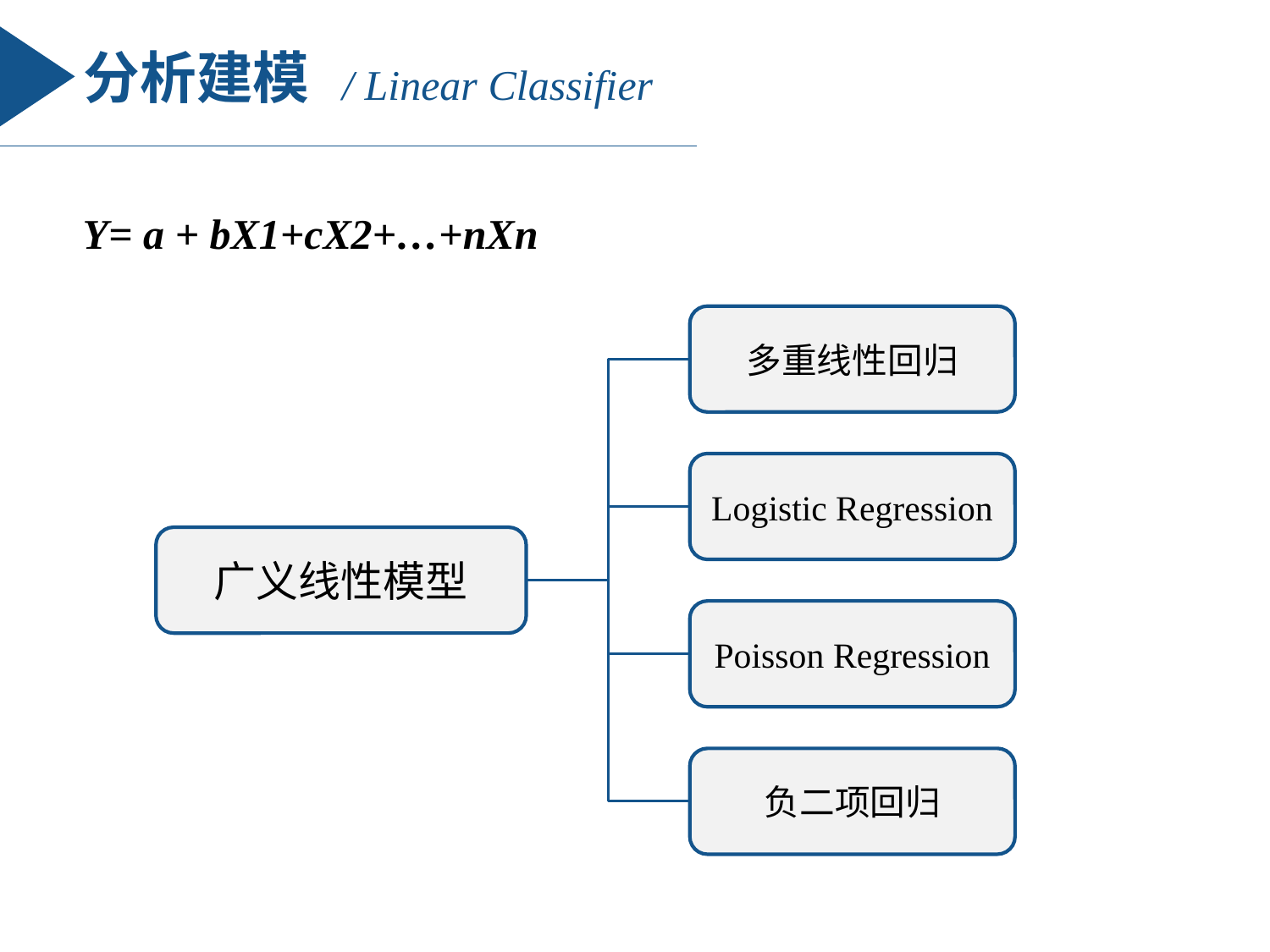

分析建模

/ Linear Classifier
Y= a + bX1+cX2+…+nXn
多重线性回归
Logistic Regression
广义线性模型
Poisson Regression
负二项回归